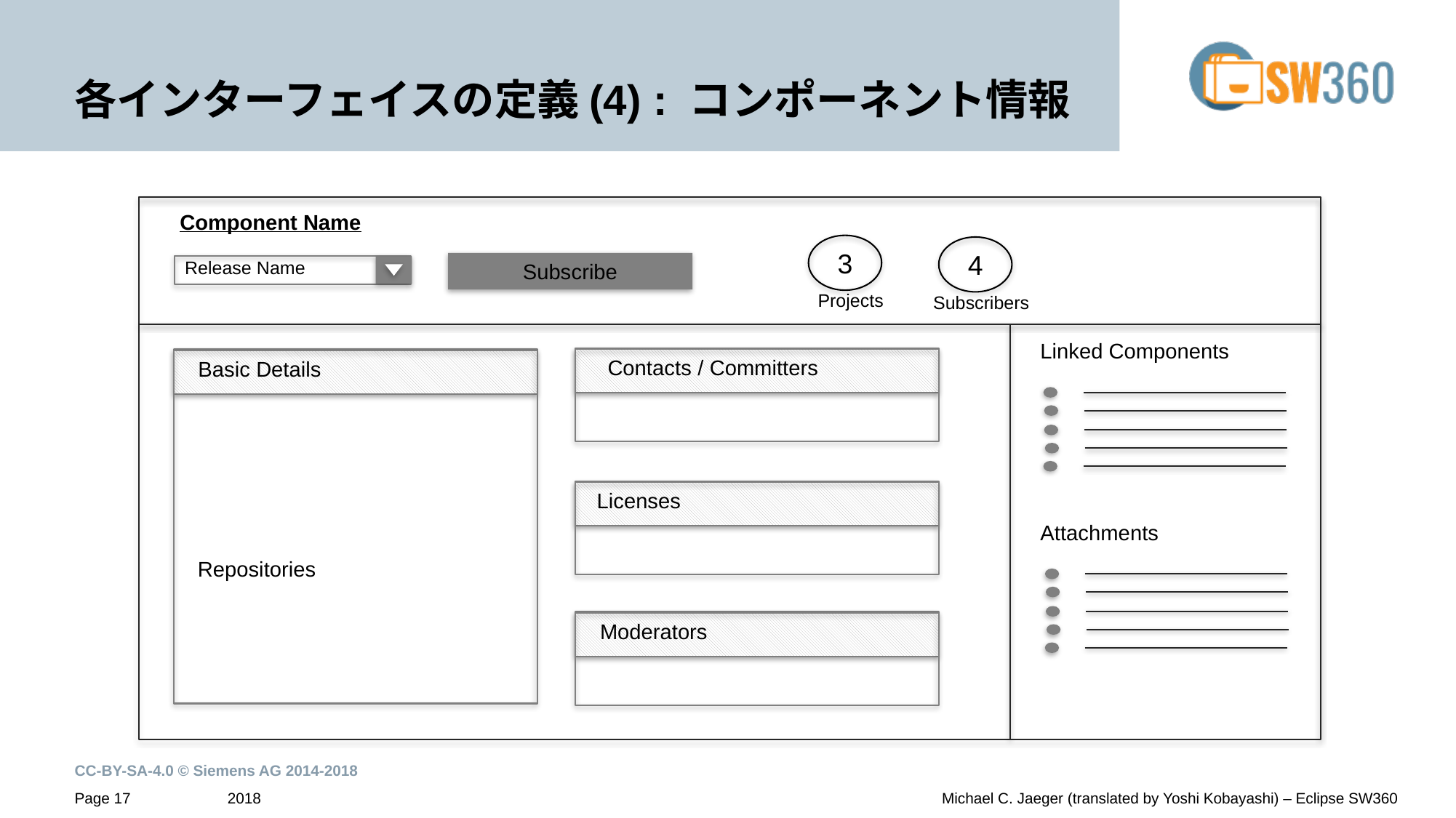

各インターフェイスの定義(4) : コンポーネント情報

Component Name

3
4
Release Name
Subscribe

Projects
Subscribers
Linked Components

Contacts / Committers

Basic Details

Licenses
Attachments
Repositories

Moderators